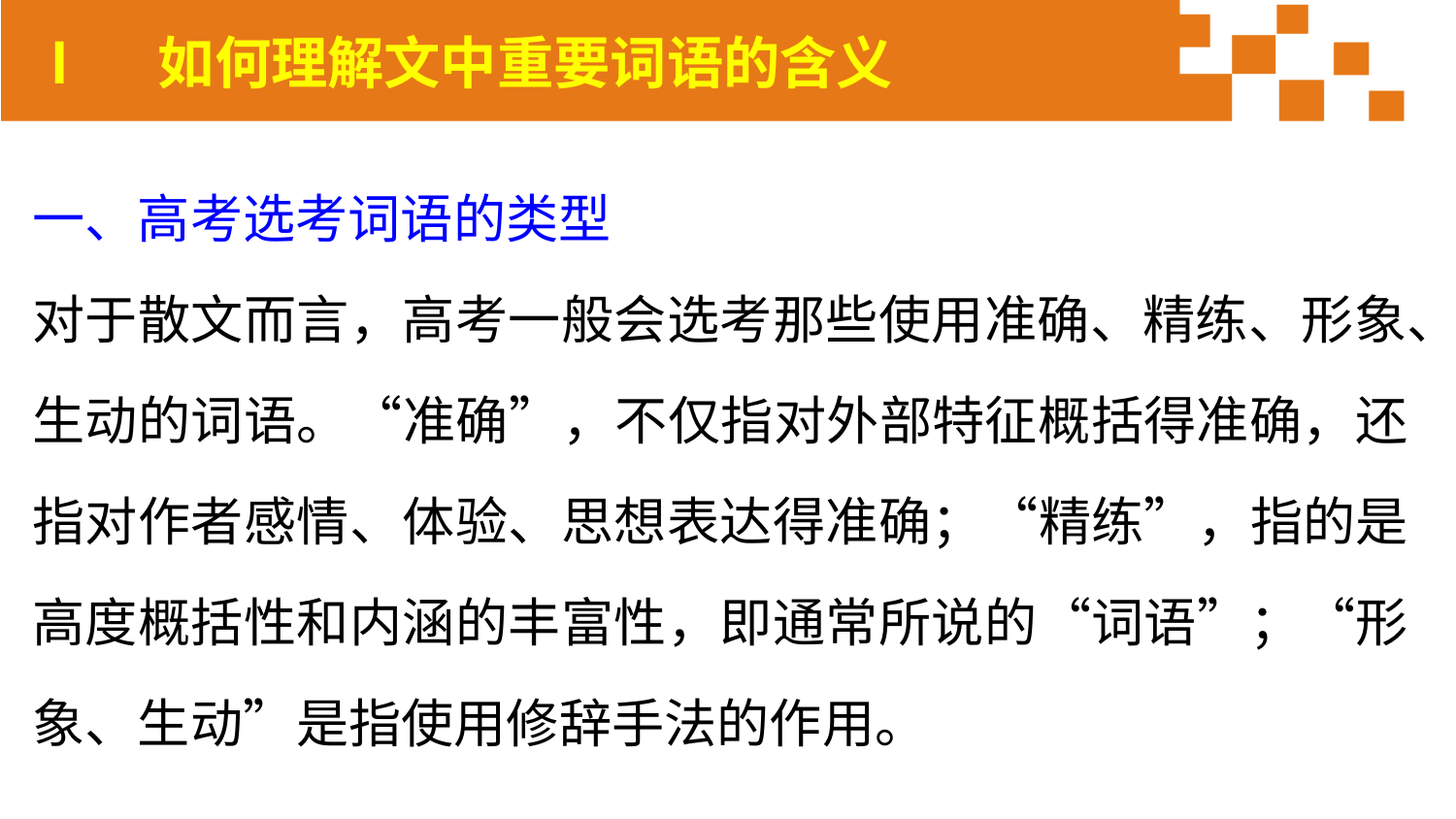

Ⅰ　如何理解文中重要词语的含义
一、高考选考词语的类型
对于散文而言，高考一般会选考那些使用准确、精练、形象、生动的词语。“准确”，不仅指对外部特征概括得准确，还指对作者感情、体验、思想表达得准确；“精练”，指的是高度概括性和内涵的丰富性，即通常所说的“词语”；“形象、生动”是指使用修辞手法的作用。